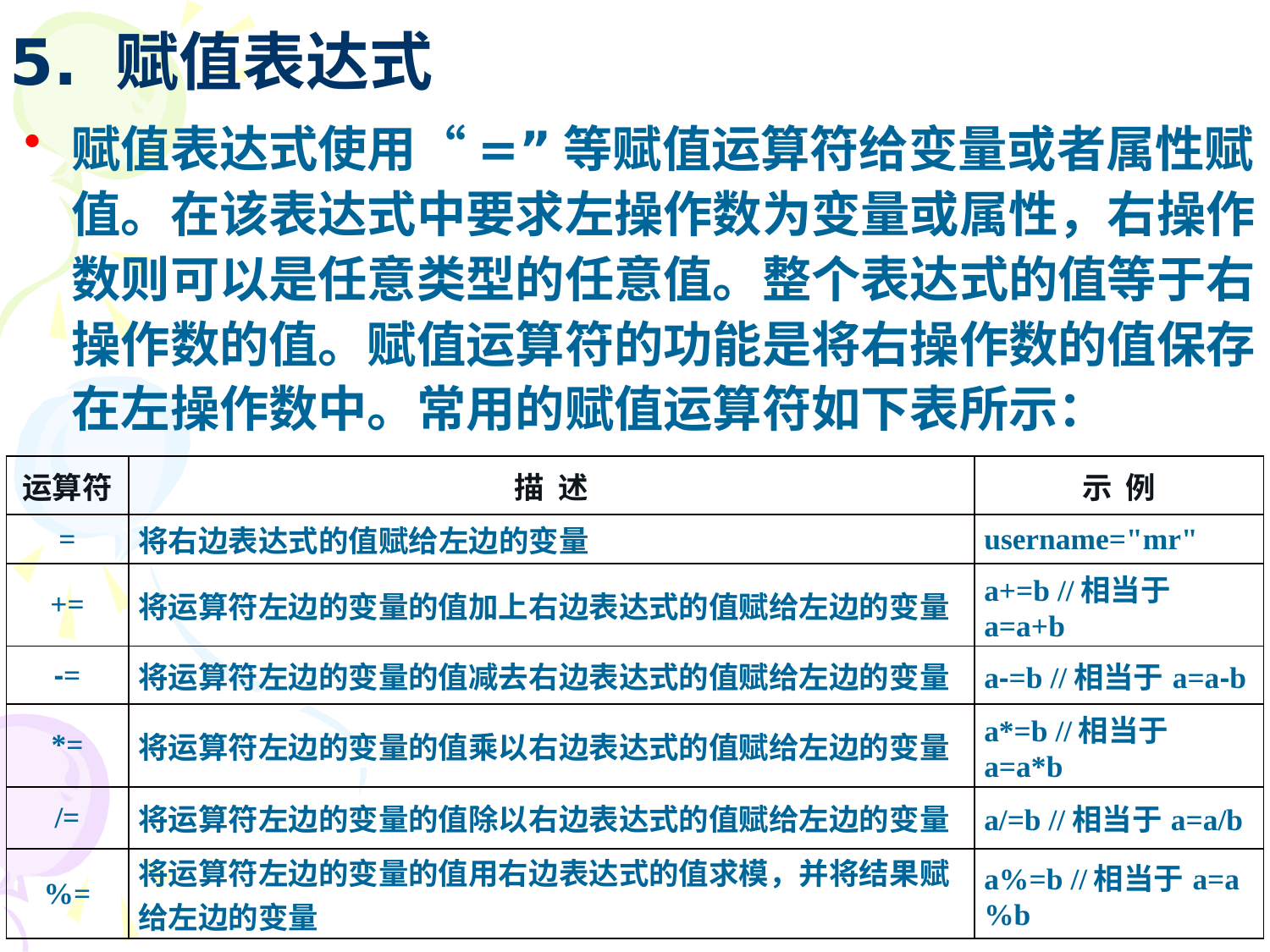

# 5. 赋值表达式
赋值表达式使用“=”等赋值运算符给变量或者属性赋值。在该表达式中要求左操作数为变量或属性，右操作数则可以是任意类型的任意值。整个表达式的值等于右操作数的值。赋值运算符的功能是将右操作数的值保存在左操作数中。常用的赋值运算符如下表所示：

| 运算符 | 描 述 | 示 例 |
| --- | --- | --- |
| = | 将右边表达式的值赋给左边的变量 | username="mr" |
| += | 将运算符左边的变量的值加上右边表达式的值赋给左边的变量 | a+=b //相当于a=a+b |
| -= | 将运算符左边的变量的值减去右边表达式的值赋给左边的变量 | a-=b //相当于a=a-b |
| \*= | 将运算符左边的变量的值乘以右边表达式的值赋给左边的变量 | a\*=b //相当于a=a\*b |
| /= | 将运算符左边的变量的值除以右边表达式的值赋给左边的变量 | a/=b //相当于a=a/b |
| %= | 将运算符左边的变量的值用右边表达式的值求模，并将结果赋给左边的变量 | a%=b //相当于a=a%b |